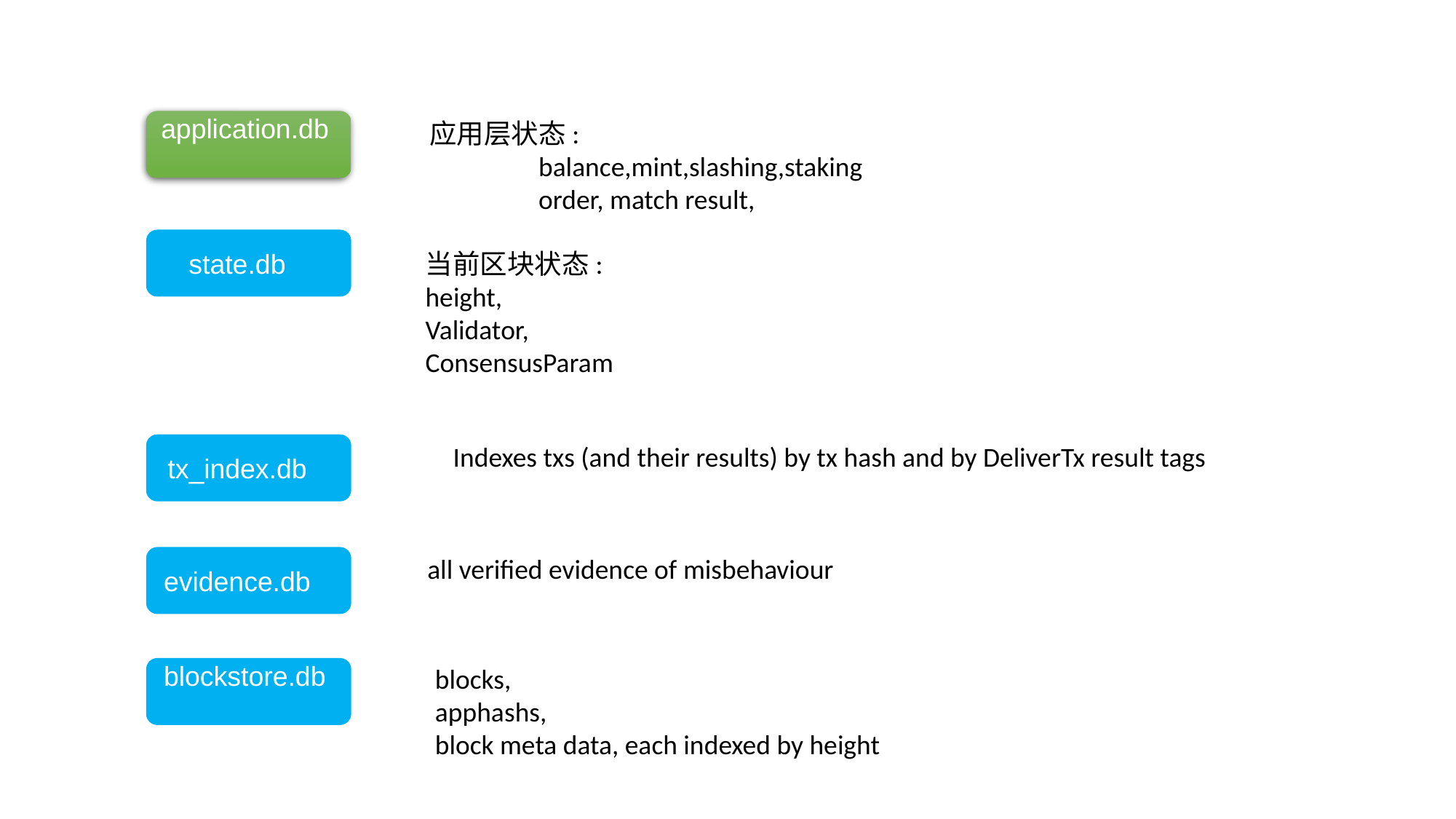

application.db
应用层状态:
	balance,mint,slashing,staking
	order, match result,
state.db
当前区块状态:
height,
Validator,
ConsensusParam
tx_index.db
Indexes txs (and their results) by tx hash and by DeliverTx result tags
all verified evidence of misbehaviour
evidence.db
blocks,
apphashs,
block meta data, each indexed by height
blockstore.db